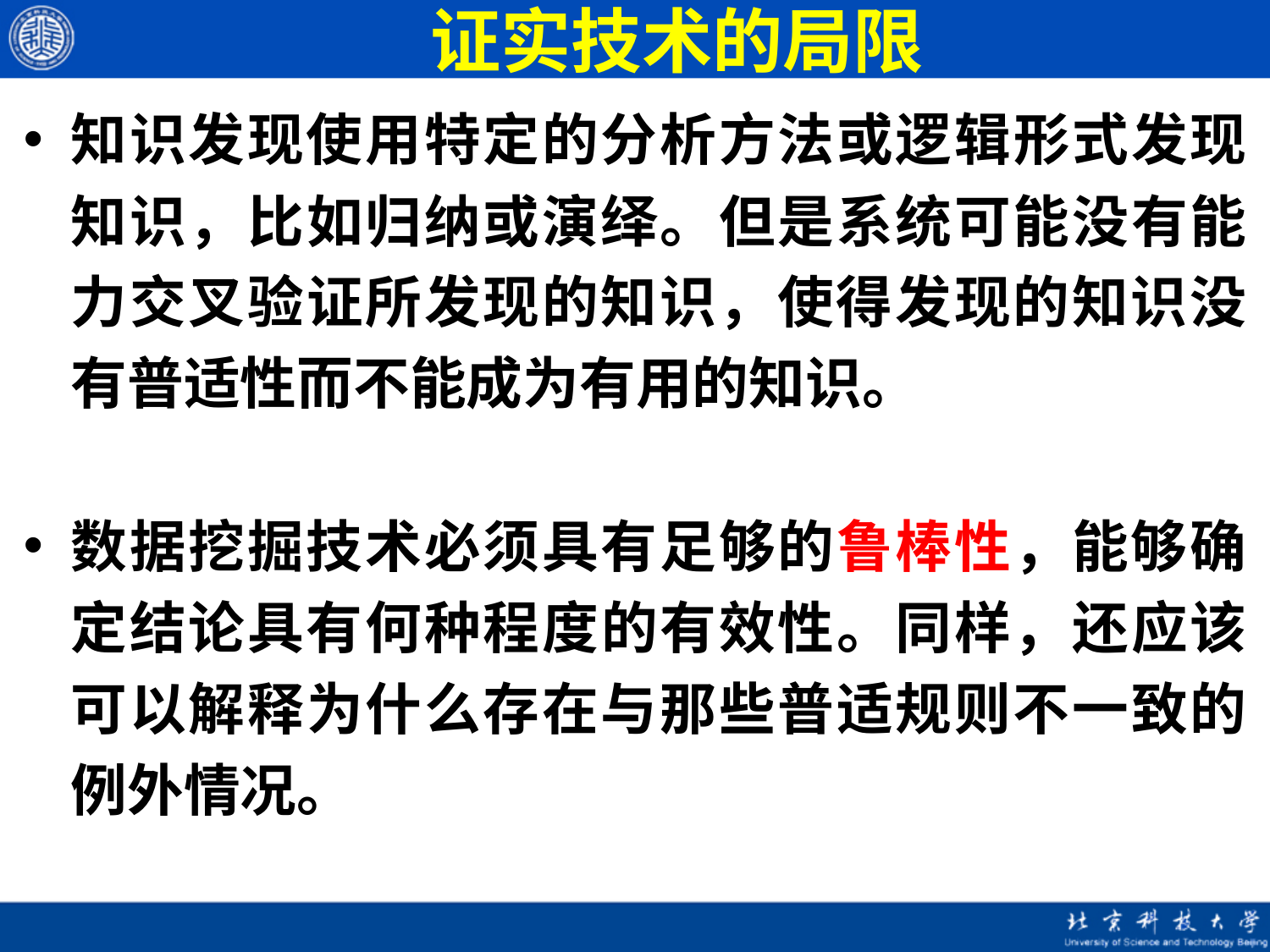

# 证实技术的局限
知识发现使用特定的分析方法或逻辑形式发现知识，比如归纳或演绎。但是系统可能没有能力交叉验证所发现的知识，使得发现的知识没有普适性而不能成为有用的知识。

数据挖掘技术必须具有足够的鲁棒性，能够确定结论具有何种程度的有效性。同样，还应该可以解释为什么存在与那些普适规则不一致的例外情况。